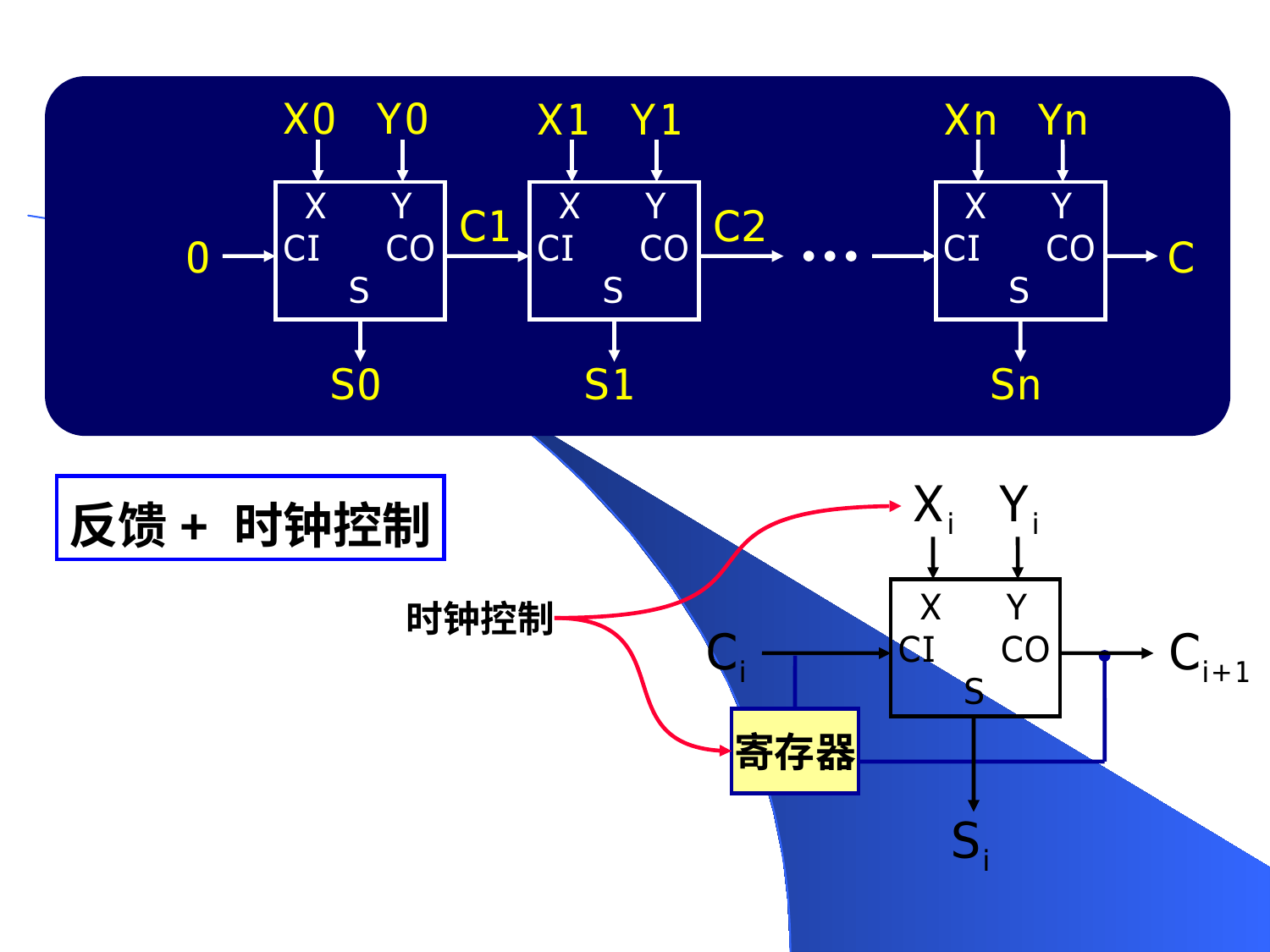

X0   Y0
X1   Y1
Xn   Yn

X      Y
CI      CO
S
X      Y
CI      CO
S
X      Y
CI      CO
S
0
C

S0
S1
Sn

C1
C2
Xi   Yi

X      Y
CI      CO
S
Ci
Ci+1

Si
反馈+ 时钟控制
时钟控制

寄存器